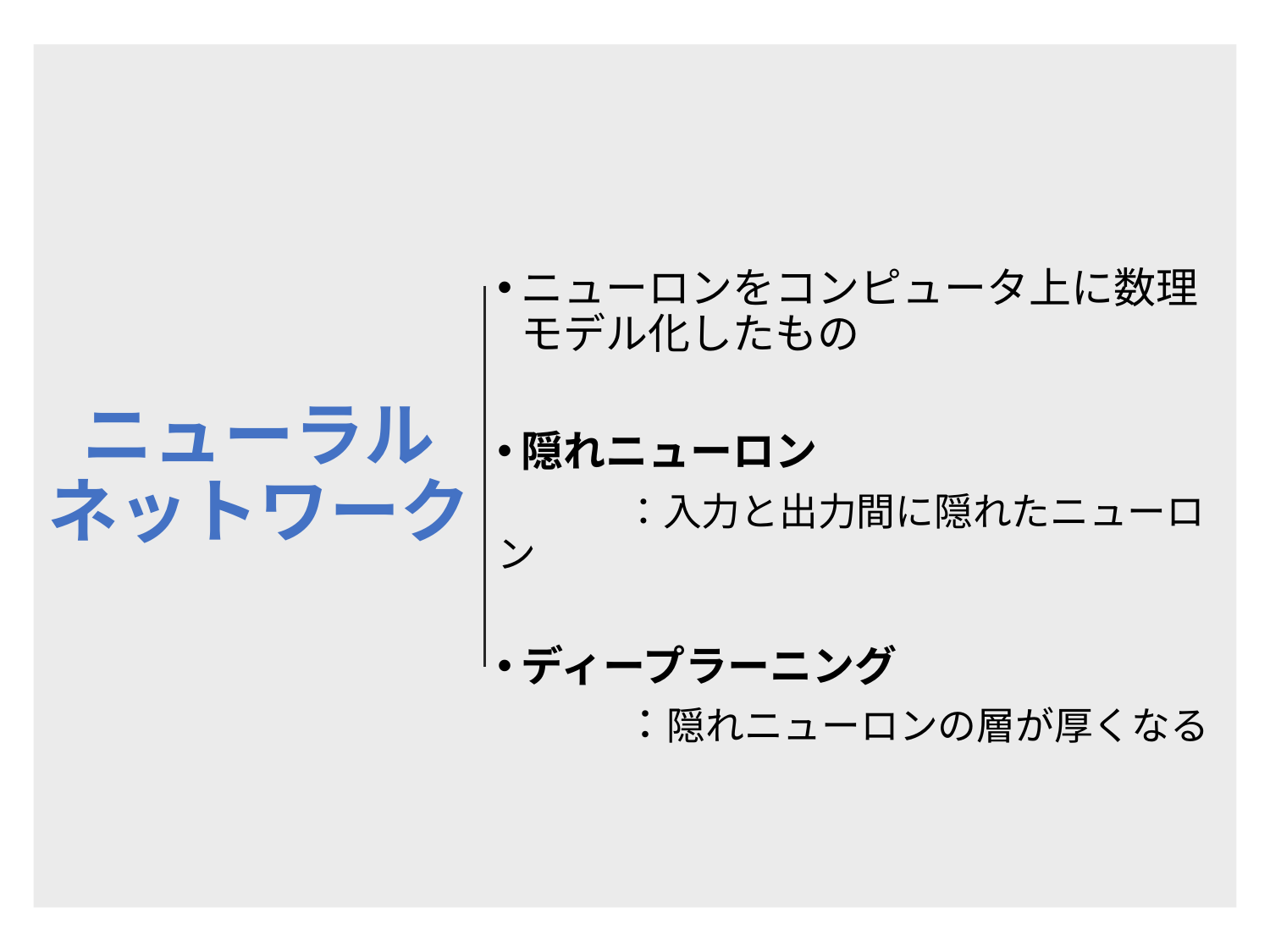

# ニューラルネットワーク

ニューロンをコンピュータ上に数理モデル化したもの

隠れニューロン
	：入力と出力間に隠れたニューロン

ディープラーニング
	：隠れニューロンの層が厚くなる